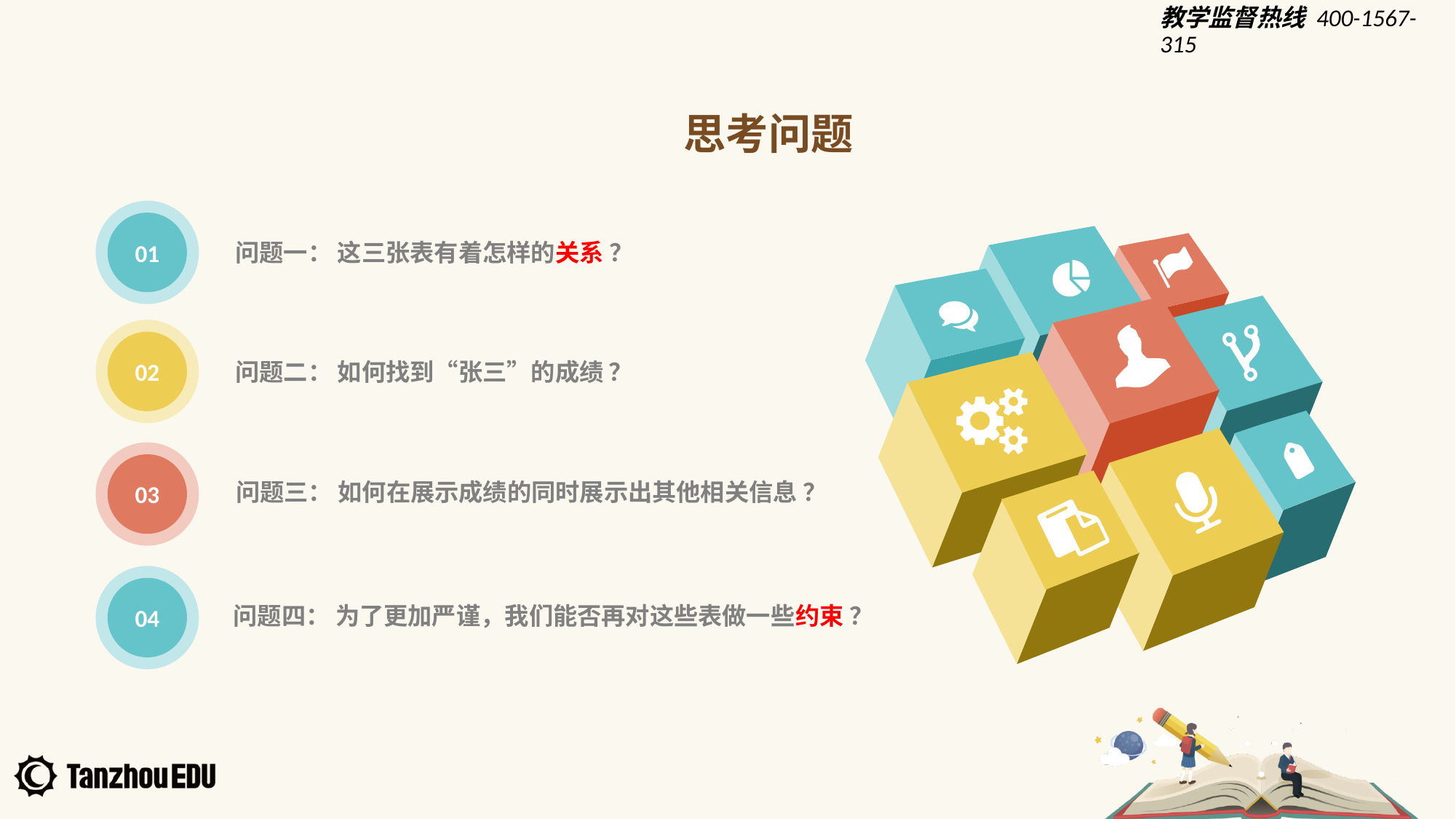

思考问题

01

问题一： 这三张表有着怎样的关系 ？

02

问题二： 如何找到“张三”的成绩 ？

03

问题三： 如何在展示成绩的同时展示出其他相关信息 ？

04
问题四： 为了更加严谨，我们能否再对这些表做一些约束 ？